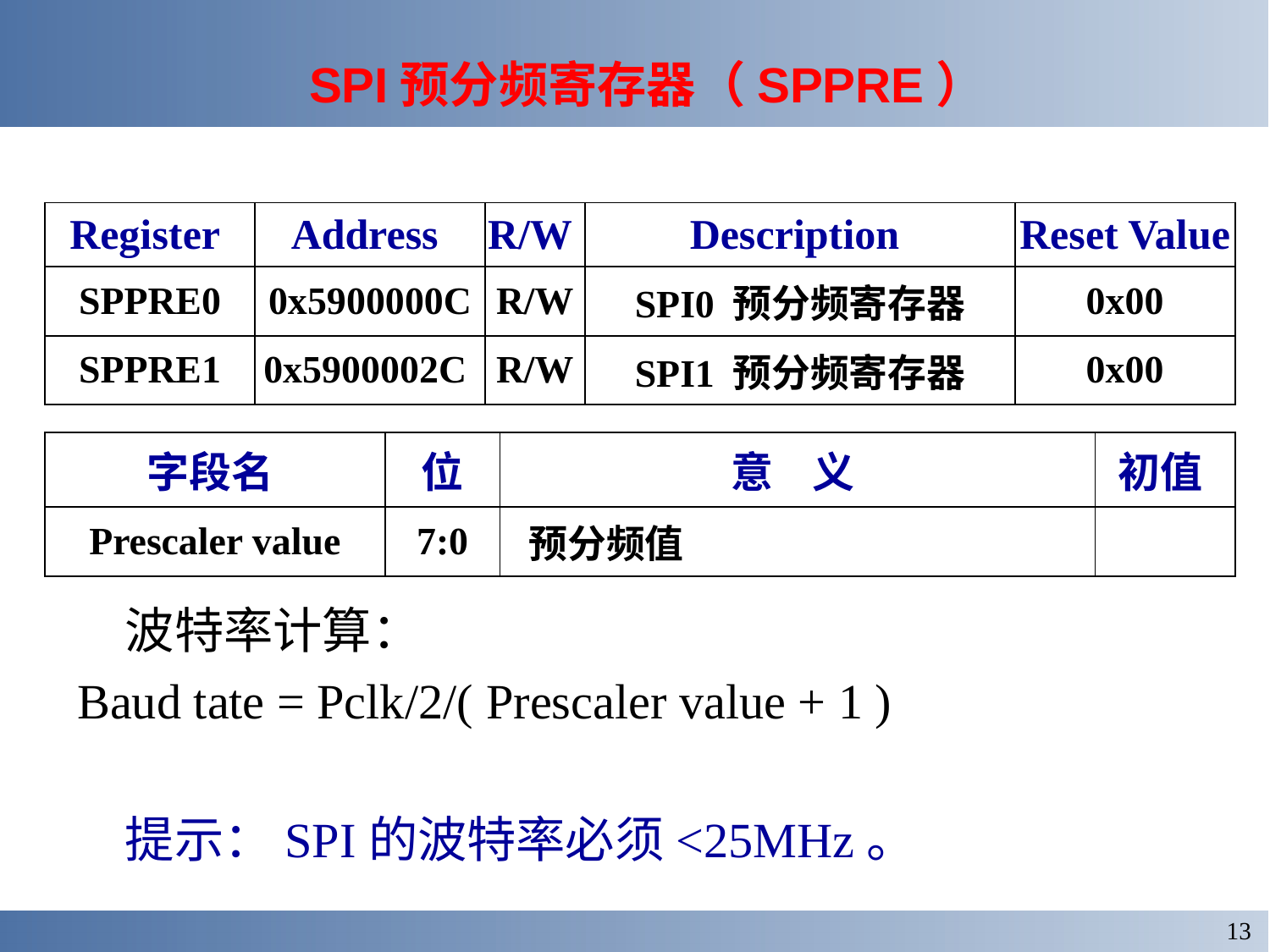

SPI预分频寄存器（SPPRE）
| Register | Address | R/W | Description | Reset Value |
| --- | --- | --- | --- | --- |
| SPPRE0 | 0x5900000C | R/W | SPI0 预分频寄存器 | 0x00 |
| SPPRE1 | 0x5900002C | R/W | SPI1 预分频寄存器 | 0x00 |
| 字段名 | 位 | 意 义 | 初值 |
| --- | --- | --- | --- |
| Prescaler value | 7:0 | 预分频值 |  |
	波特率计算：
Baud tate = Pclk/2/( Prescaler value + 1 )

	提示：SPI的波特率必须<25MHz。